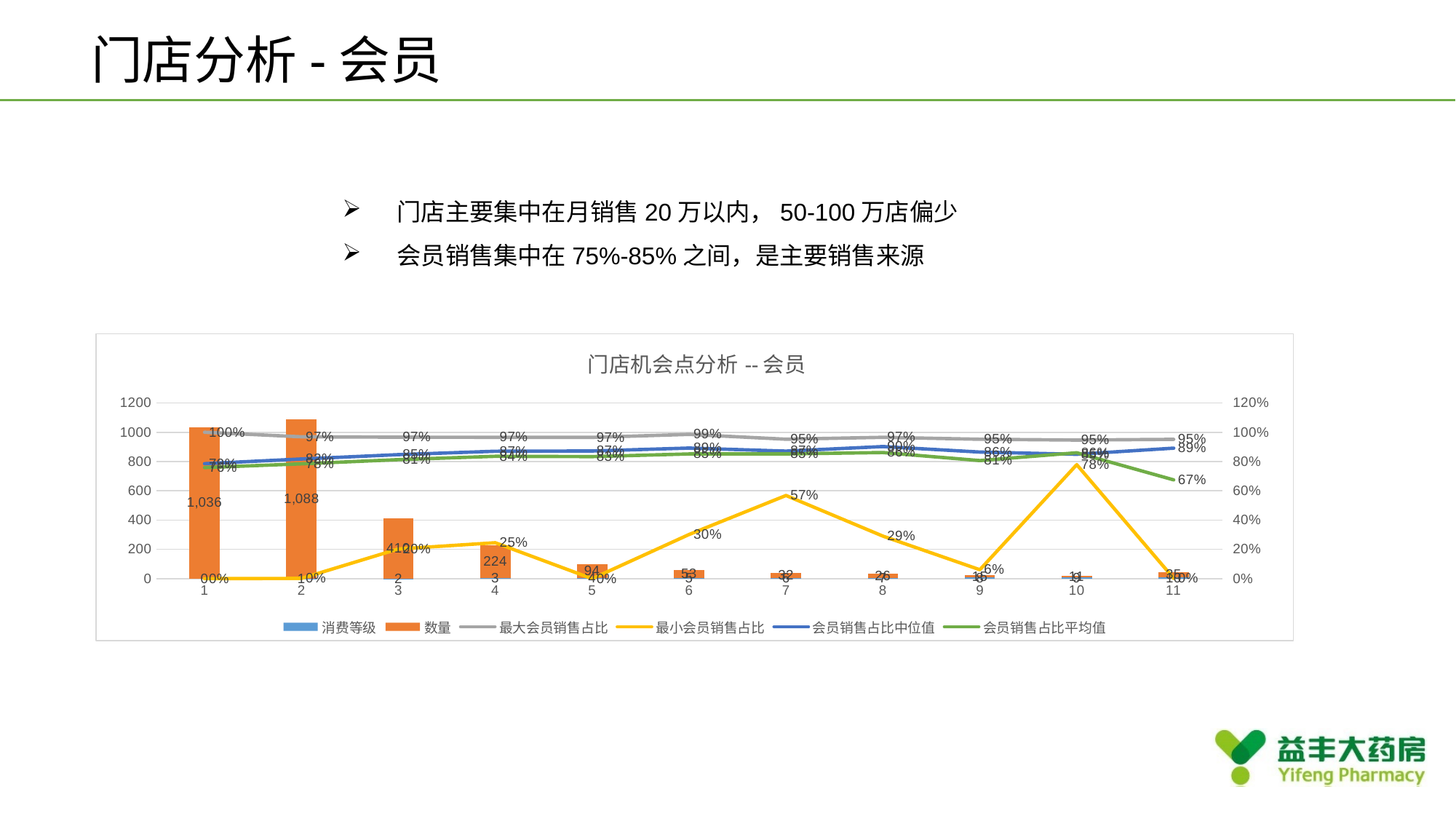

门店分析-会员
门店主要集中在月销售20万以内，50-100万店偏少
会员销售集中在75%-85%之间，是主要销售来源

### Chart: 门店机会点分析--会员

| Category | 消费等级 | 数量 | 最大会员销售占比 | 最小会员销售占比 | 会员销售占比中位值 | 会员销售占比平均值 |
|---|---|---|---|---|---|---|